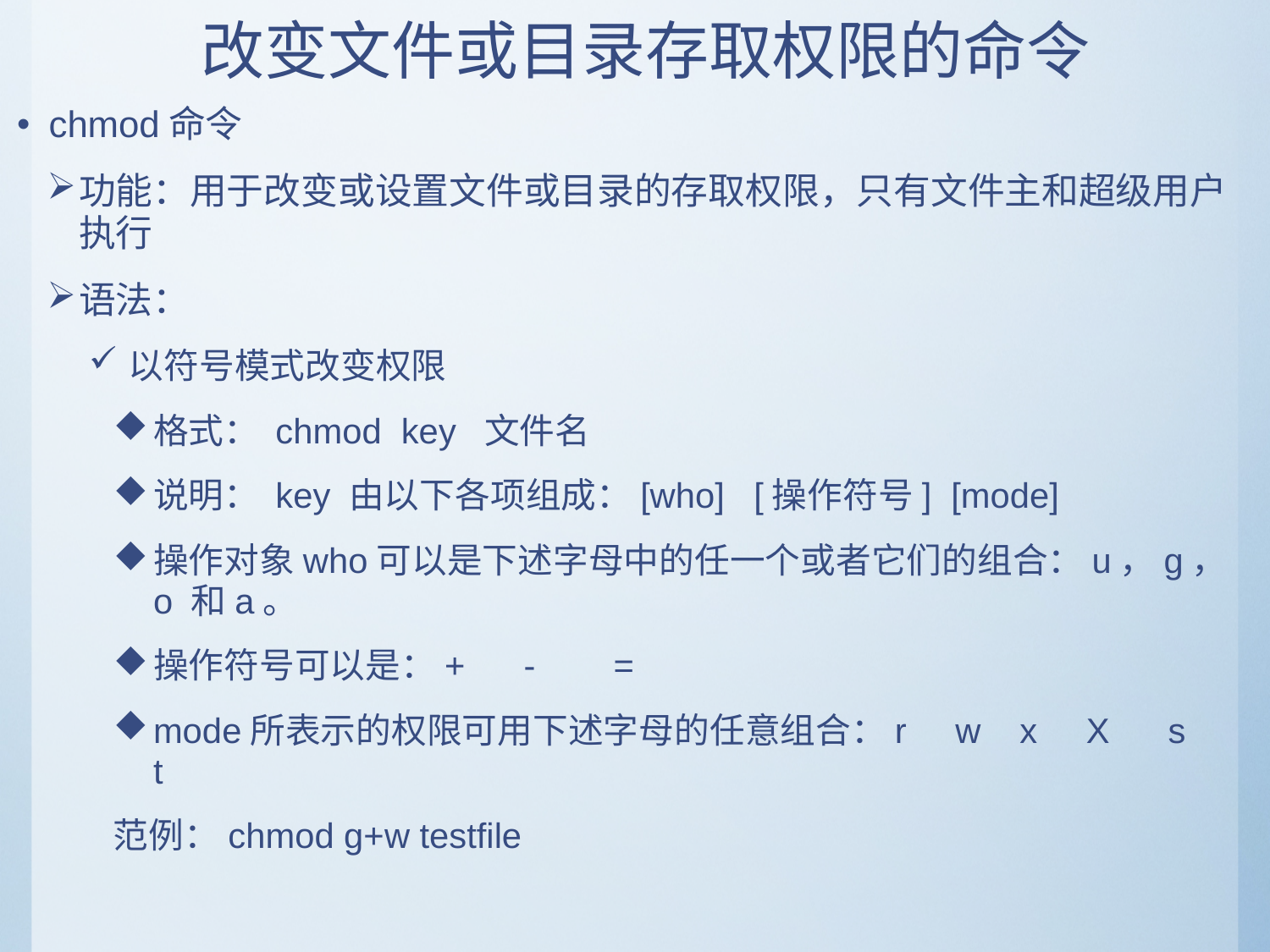

# 改变文件或目录存取权限的命令
chmod命令
功能：用于改变或设置文件或目录的存取权限，只有文件主和超级用户执行
语法：
以符号模式改变权限
格式： chmod  key  文件名
说明： key 由以下各项组成：[who]   [操作符号]  [mode]
操作对象who可以是下述字母中的任一个或者它们的组合：u，g，o 和a。
操作符号可以是：+      -        =
mode所表示的权限可用下述字母的任意组合：r     w    x     X      s      t
范例：chmod g+w testfile